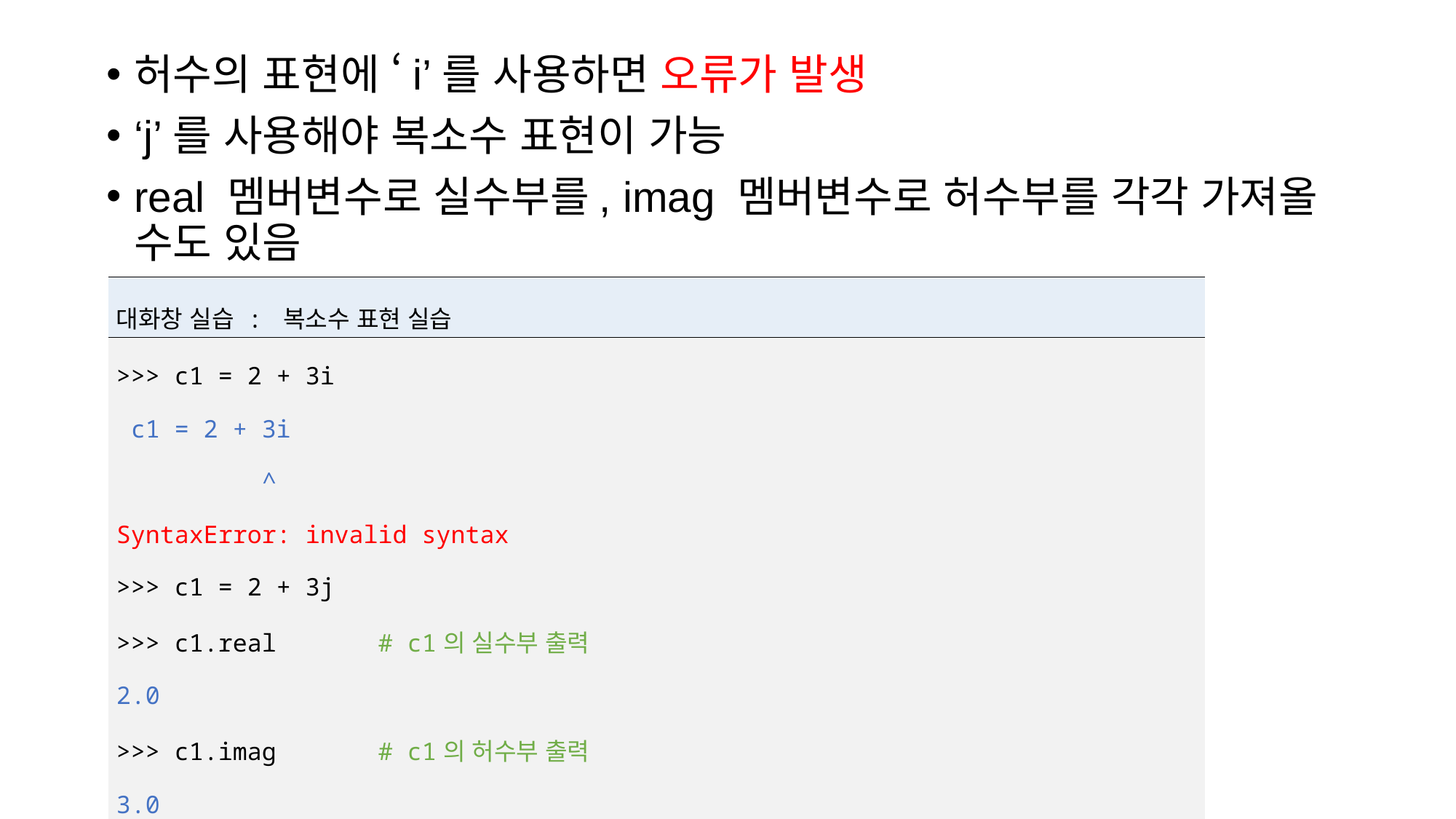

허수의 표현에 ‘i’를 사용하면 오류가 발생
‘j’를 사용해야 복소수 표현이 가능
real 멤버변수로 실수부를, imag 멤버변수로 허수부를 각각 가져올 수도 있음
| 대화창 실습 : 복소수 표현 실습 |
| --- |
| >>> c1 = 2 + 3i c1 = 2 + 3i ^ SyntaxError: invalid syntax >>> c1 = 2 + 3j >>> c1.real # c1의 실수부 출력 2.0 >>> c1.imag # c1의 허수부 출력 3.0 |